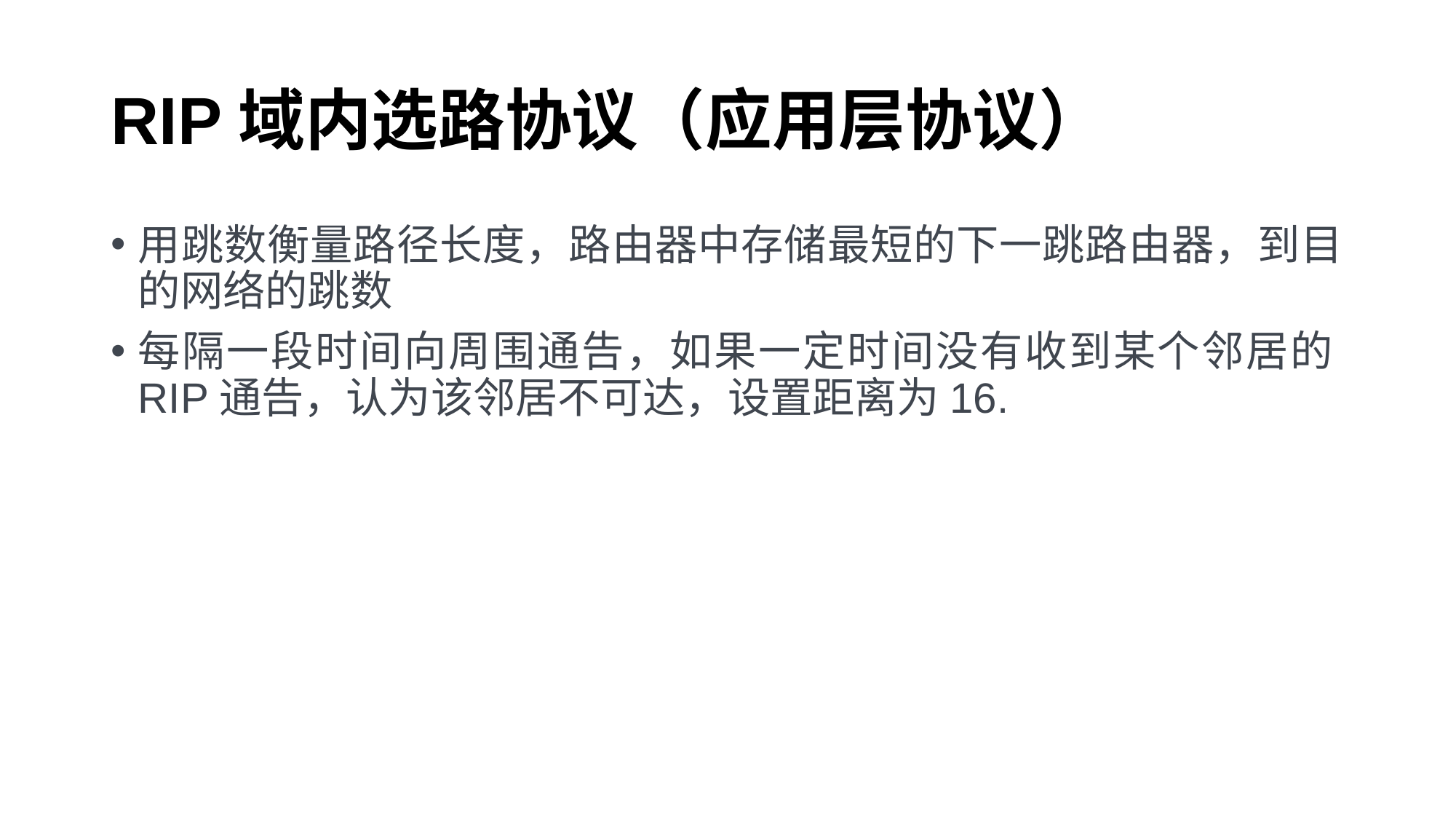

# RIP域内选路协议（应用层协议）
用跳数衡量路径长度，路由器中存储最短的下一跳路由器，到目的网络的跳数
每隔一段时间向周围通告，如果一定时间没有收到某个邻居的RIP通告，认为该邻居不可达，设置距离为16.